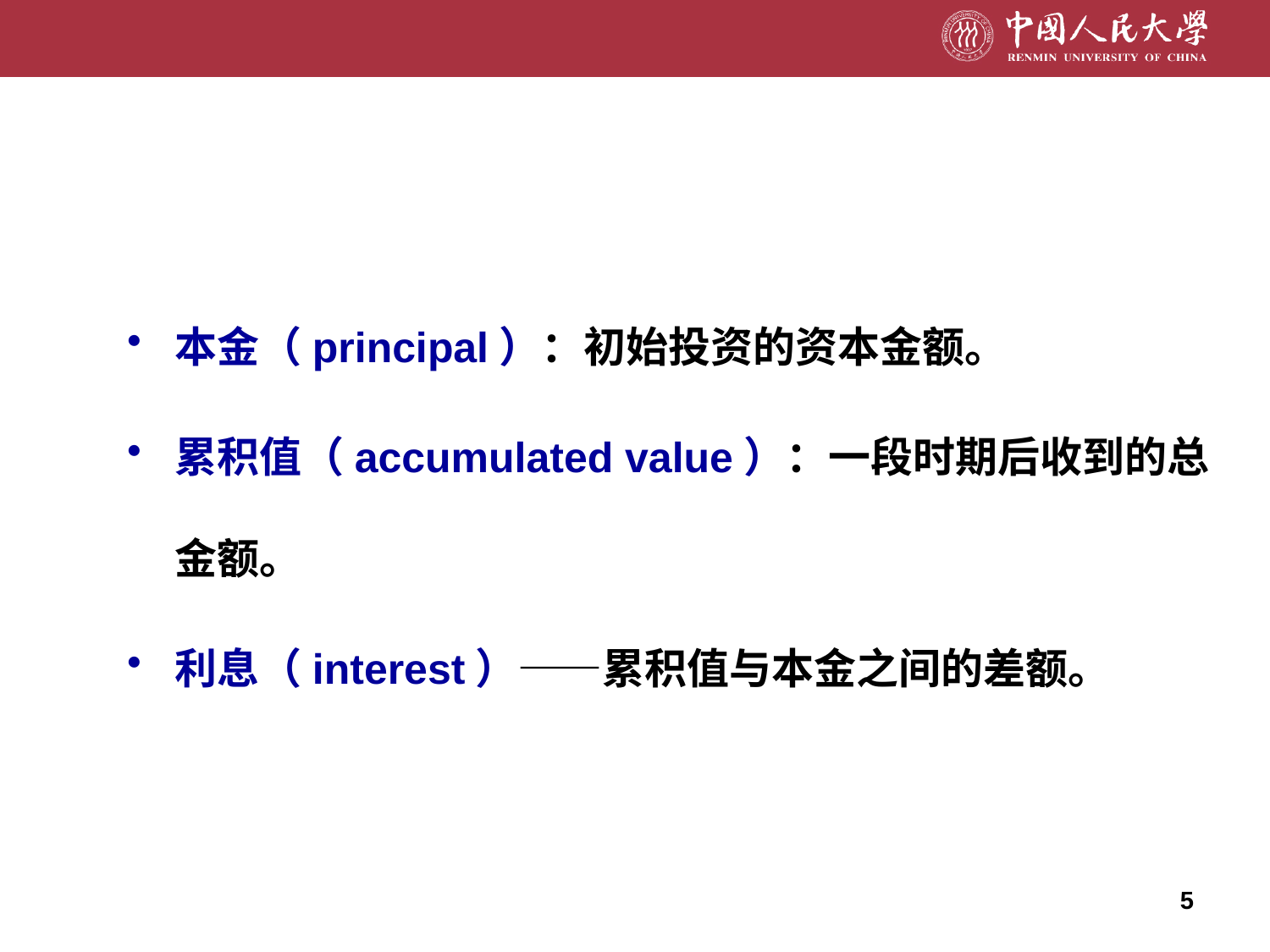

本金（principal）：初始投资的资本金额。
累积值（accumulated value）：一段时期后收到的总金额。
利息（interest）——累积值与本金之间的差额。
5